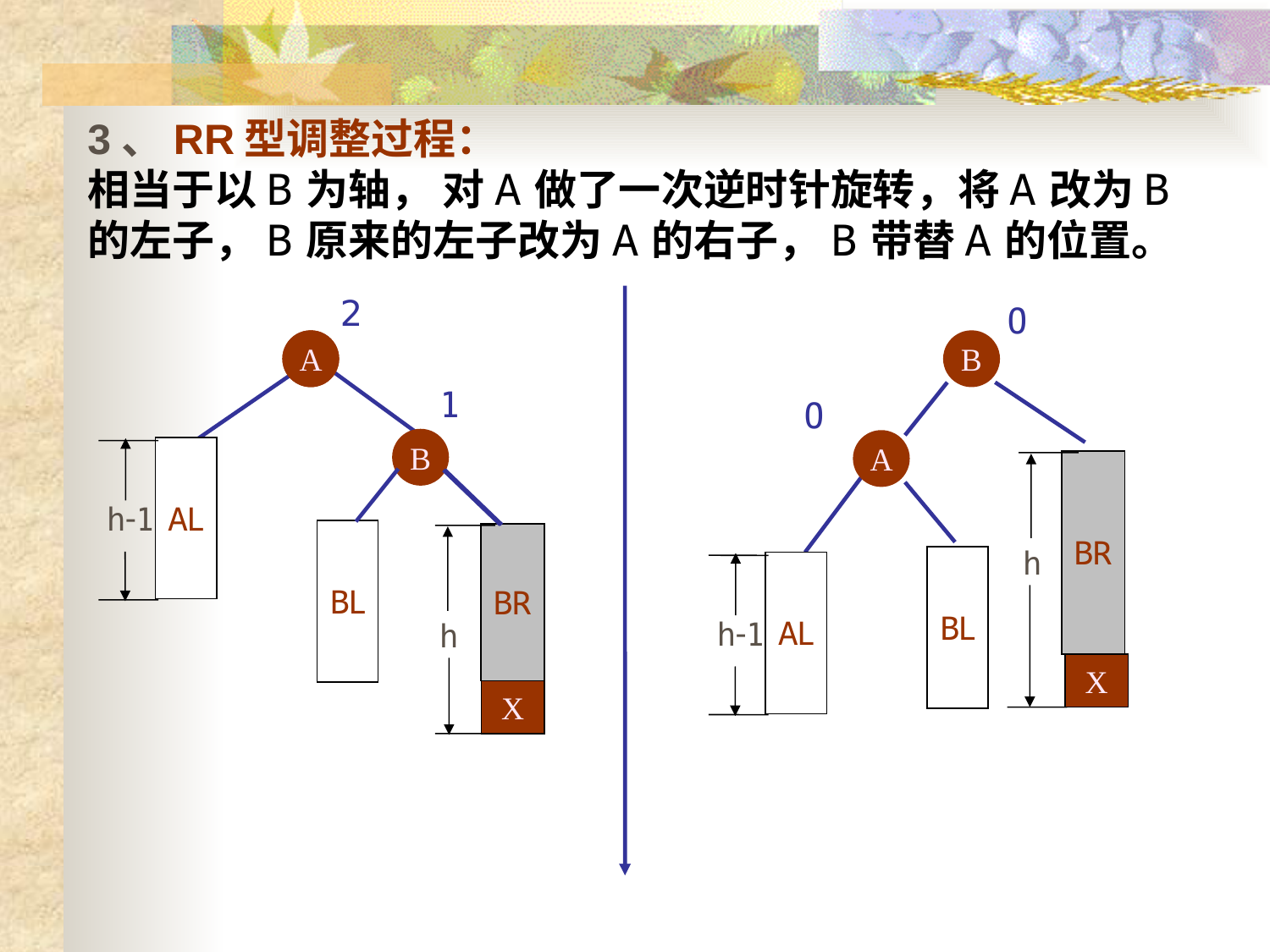

3、RR型调整过程：
相当于以B为轴， 对A做了一次逆时针旋转，将A改为B的左子，B原来的左子改为A的右子，B带替A的位置。
2

0
A
A
B

1

0
B
A
AL

BR

h-1
BL
BR

h
BL

AL

h-1
h
X

X